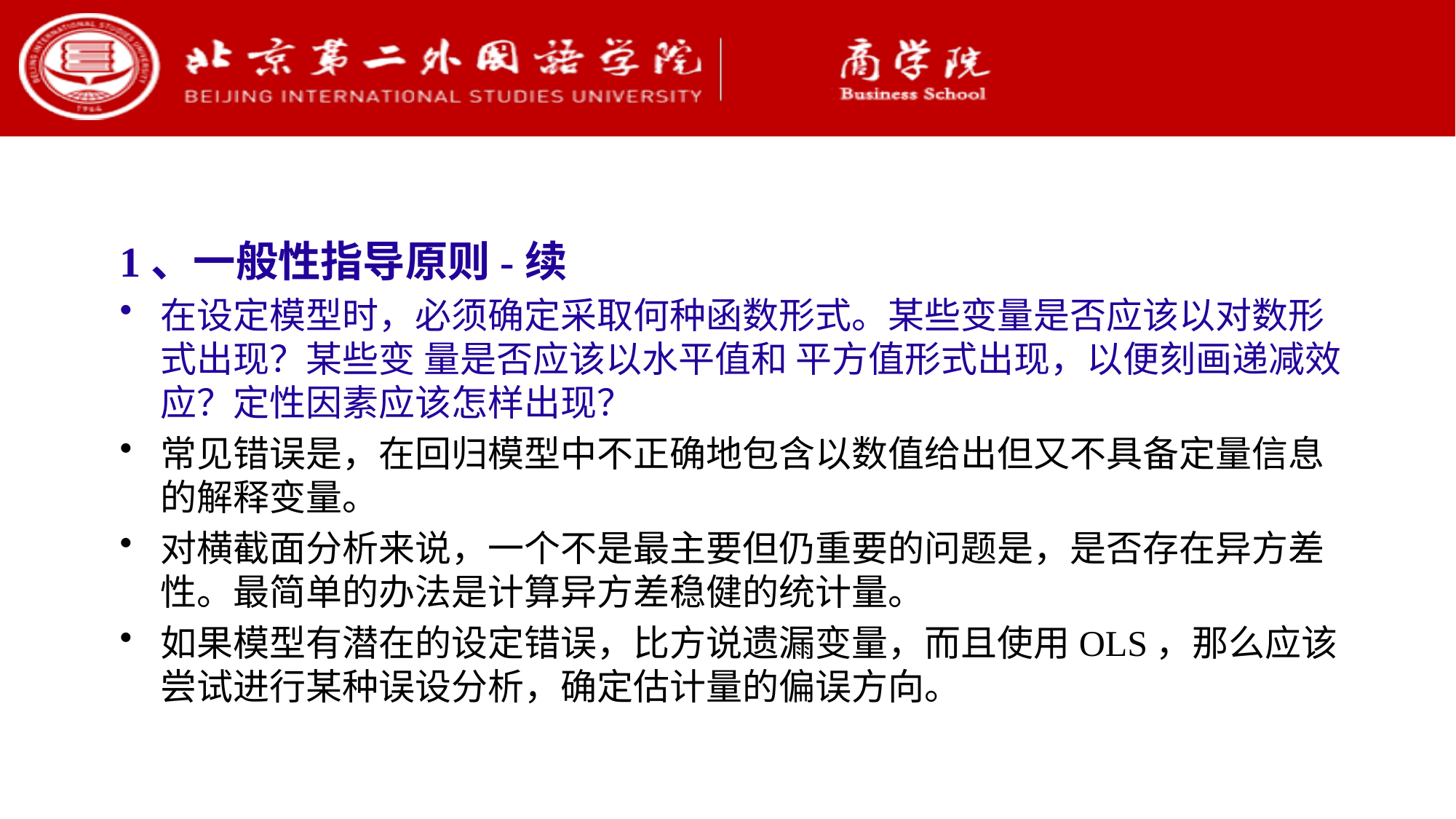

1、一般性指导原则-续
在设定模型时，必须确定采取何种函数形式。某些变量是否应该以对数形式出现？某些变 量是否应该以水平值和 平方值形式出现，以便刻画递减效应？定性因素应该怎样出现？
常见错误是，在回归模型中不正确地包含以数值给出但又不具备定量信息的解释变量。
对横截面分析来说，一个不是最主要但仍重要的问题是，是否存在异方差性。最简单的办法是计算异方差稳健的统计量。
如果模型有潜在的设定错误，比方说遗漏变量，而且使用OLS，那么应该尝试进行某种误设分析，确定估计量的偏误方向。